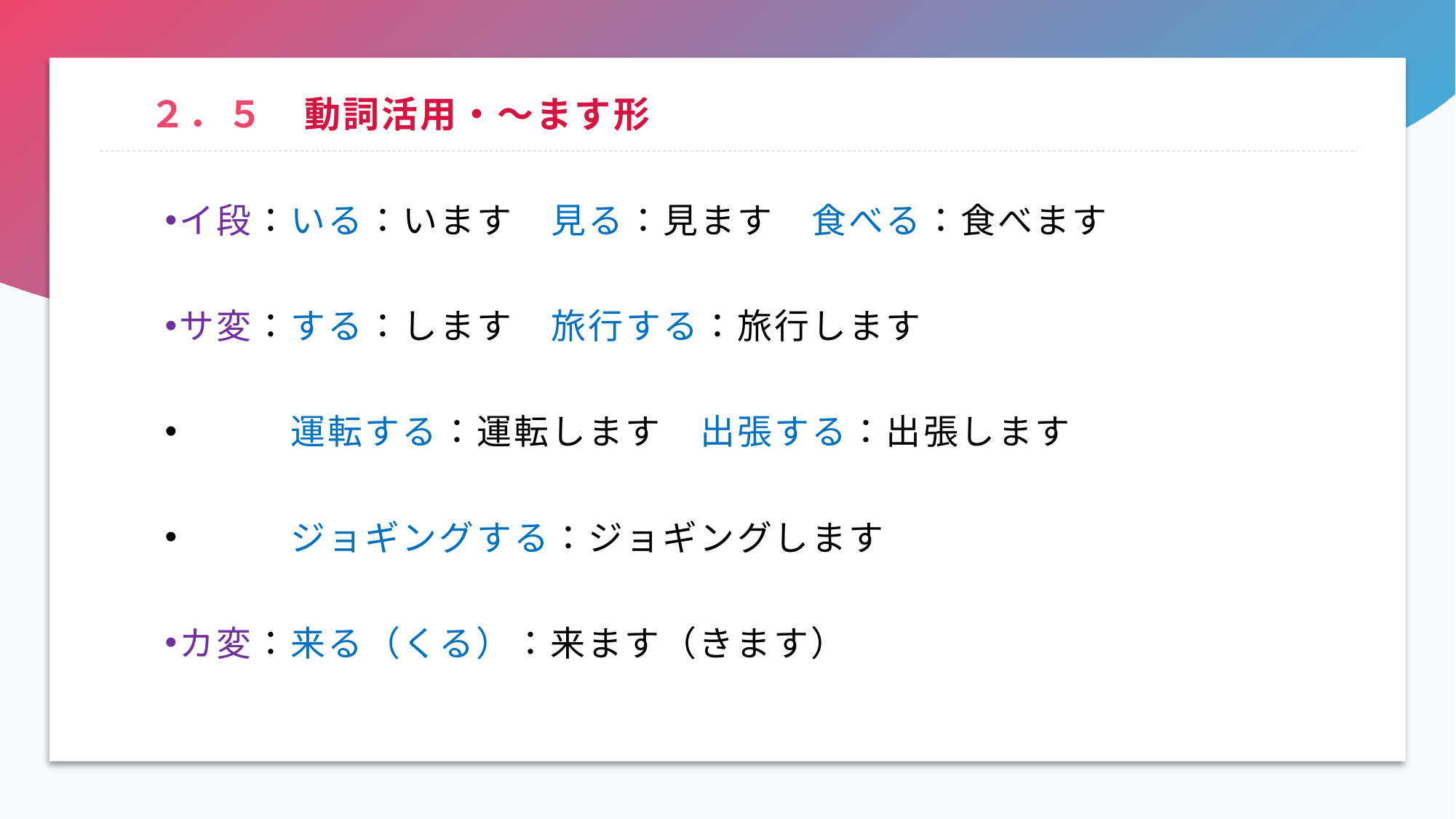

# ２．５　動詞活用・～ます形
イ段：いる：います　見る：見ます　食べる：食べます
サ変：する：します　旅行する：旅行します
　　　運転する：運転します　出張する：出張します
　　　ジョギングする：ジョギングします
カ変：来る（くる）：来ます（きます）